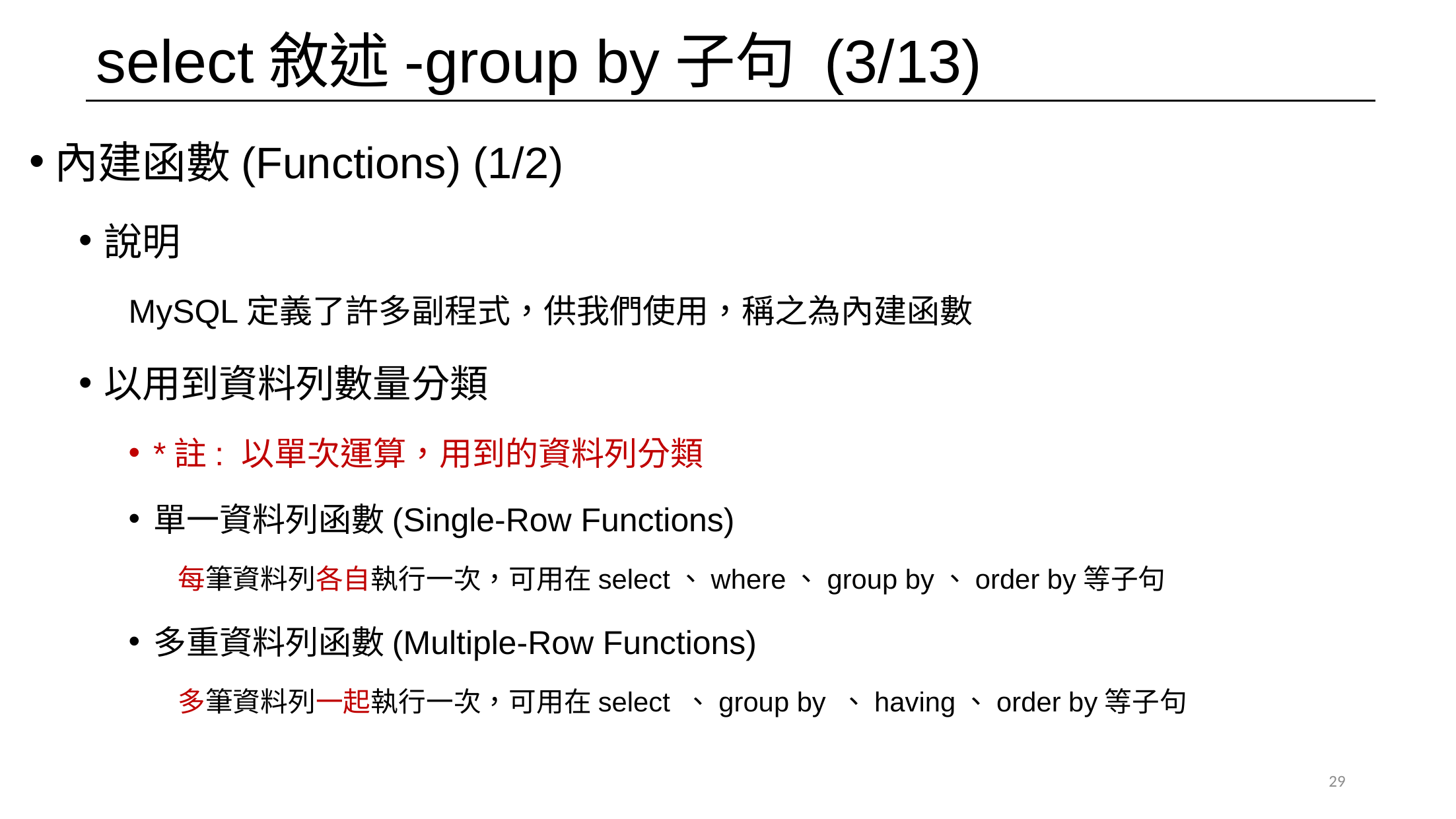

# select敘述-group by子句 (3/13)
內建函數(Functions) (1/2)
說明
MySQL定義了許多副程式，供我們使用，稱之為內建函數
以用到資料列數量分類
*註: 以單次運算，用到的資料列分類
單一資料列函數(Single-Row Functions)
每筆資料列各自執行一次，可用在select、where、group by、order by等子句
多重資料列函數(Multiple-Row Functions)
多筆資料列一起執行一次，可用在select 、group by 、having、order by等子句

29